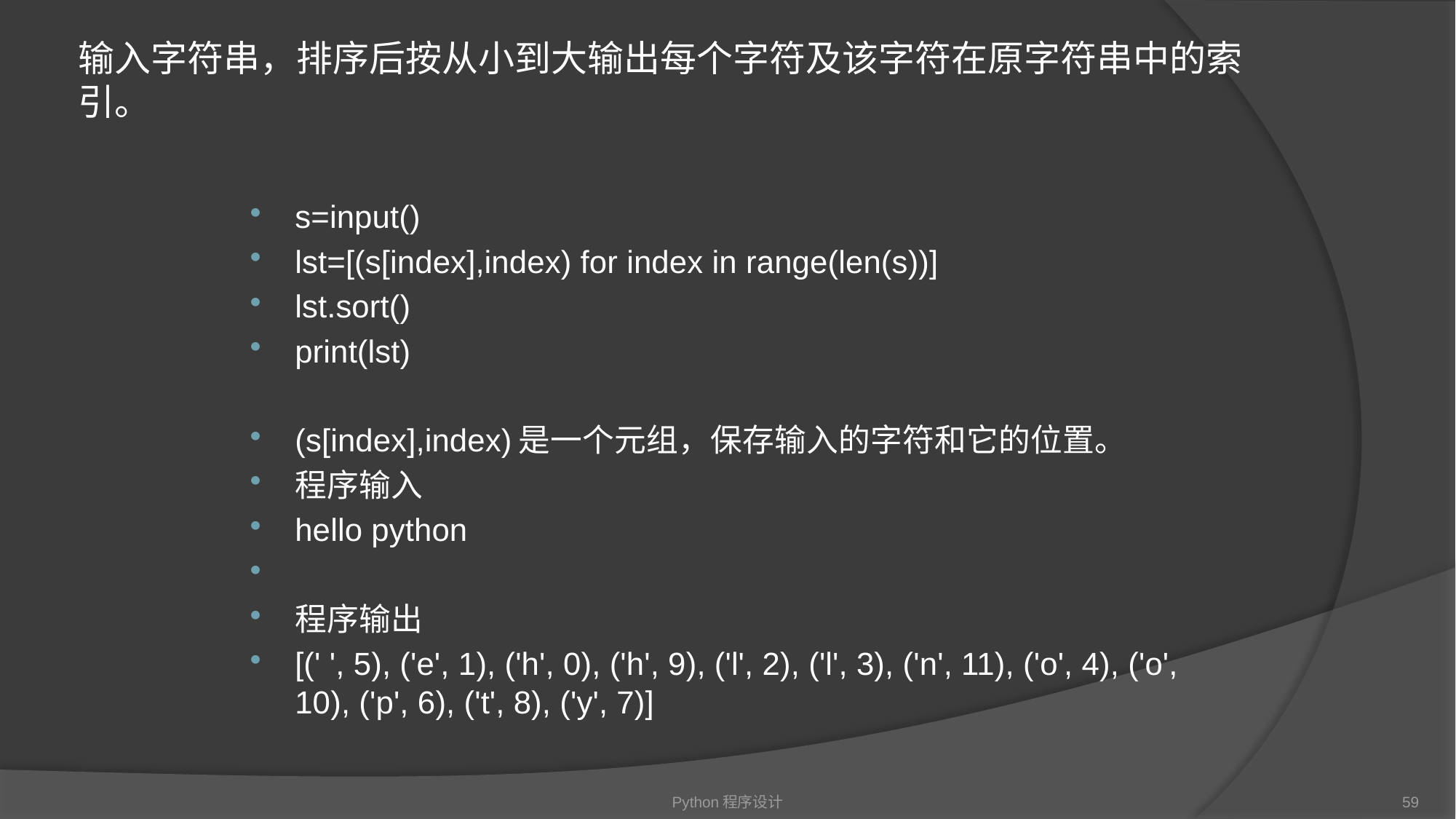

# 输入字符串，排序后按从小到大输出每个字符及该字符在原字符串中的索引。
s=input()
lst=[(s[index],index) for index in range(len(s))]
lst.sort()
print(lst)

(s[index],index)是一个元组，保存输入的字符和它的位置。
程序输入
hello python

程序输出
[(' ', 5), ('e', 1), ('h', 0), ('h', 9), ('l', 2), ('l', 3), ('n', 11), ('o', 4), ('o', 10), ('p', 6), ('t', 8), ('y', 7)]

Python程序设计
59